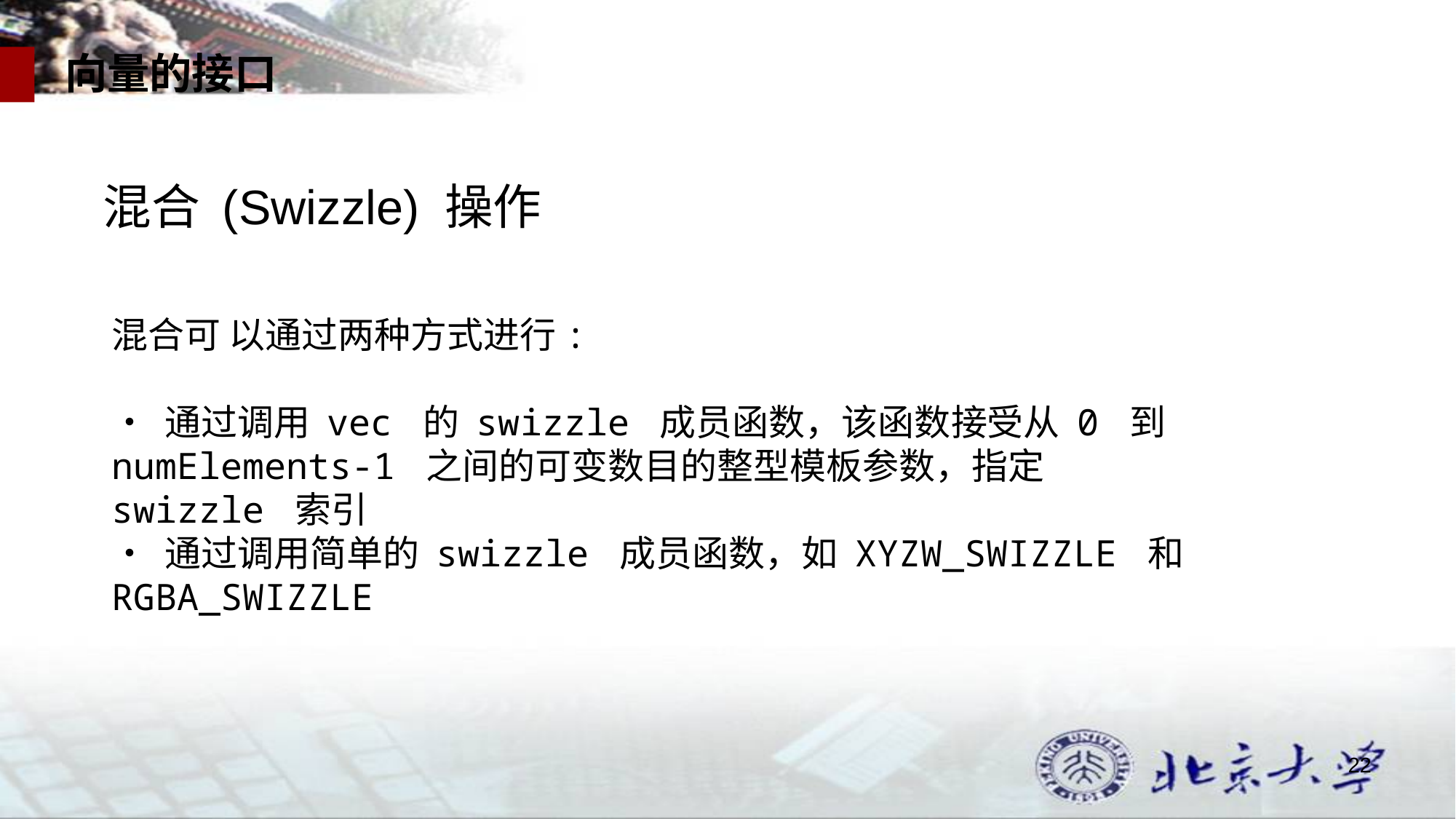

向量的接口

混合 (Swizzle) 操作
混合可 以通过两种方式进行:

• 通过调用 vec 的 swizzle 成员函数，该函数接受从 0 到 numElements-1 之间的可变数目的整型模板参数，指定 swizzle 索引
• 通过调用简单的 swizzle 成员函数，如 XYZW_SWIZZLE 和 RGBA_SWIZZLE
22